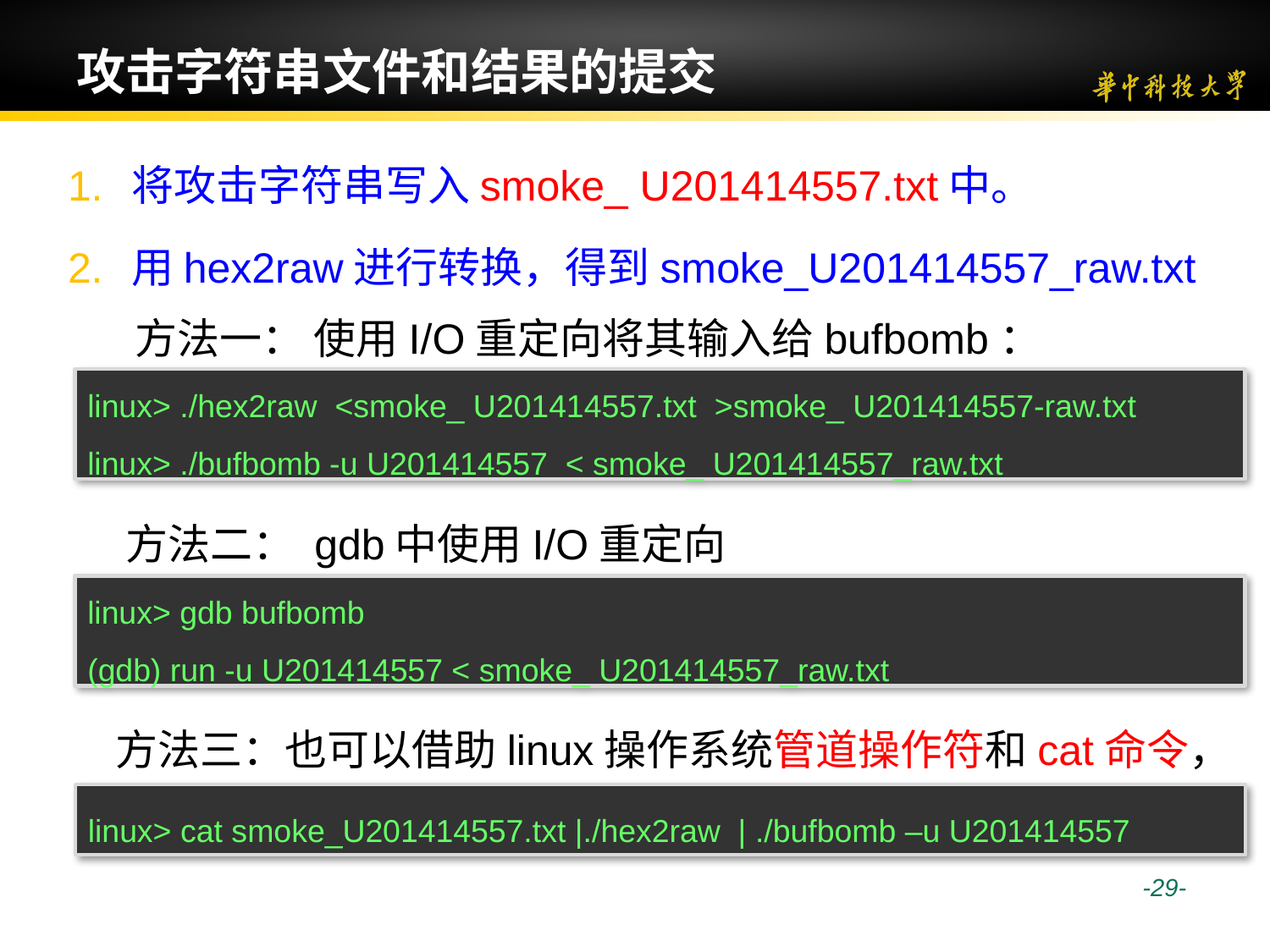

# 攻击字符串文件和结果的提交
将攻击字符串写入smoke_ U201414557.txt中。
用hex2raw进行转换，得到smoke_U201414557_raw.txt
      方法一： 使用I/O重定向将其输入给bufbomb：

     方法二： gdb中使用I/O重定向

    方法三：也可以借助linux操作系统管道操作符和cat命令，

linux> ./hex2raw  <smoke_ U201414557.txt  >smoke_ U201414557-raw.txt
linux> ./bufbomb -u U201414557  < smoke_ U201414557_raw.txt
linux> gdb bufbomb
(gdb) run -u U201414557 < smoke_ U201414557_raw.txt
linux> cat smoke_U201414557.txt |./hex2raw  | ./bufbomb –u U201414557
 -29-